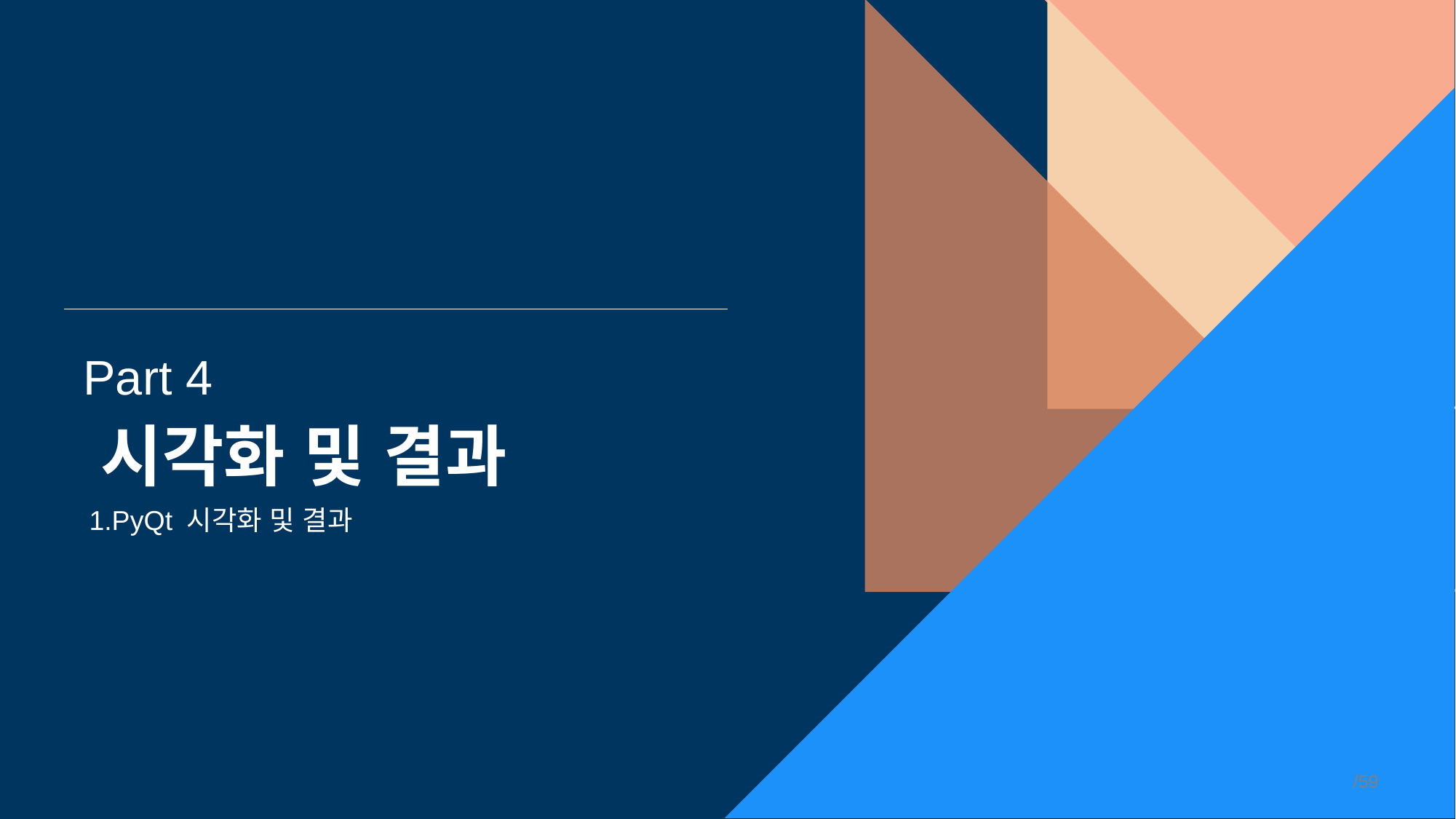

Part 4
시각화 및 결과
1.PyQt 시각화 및 결과
44
/59